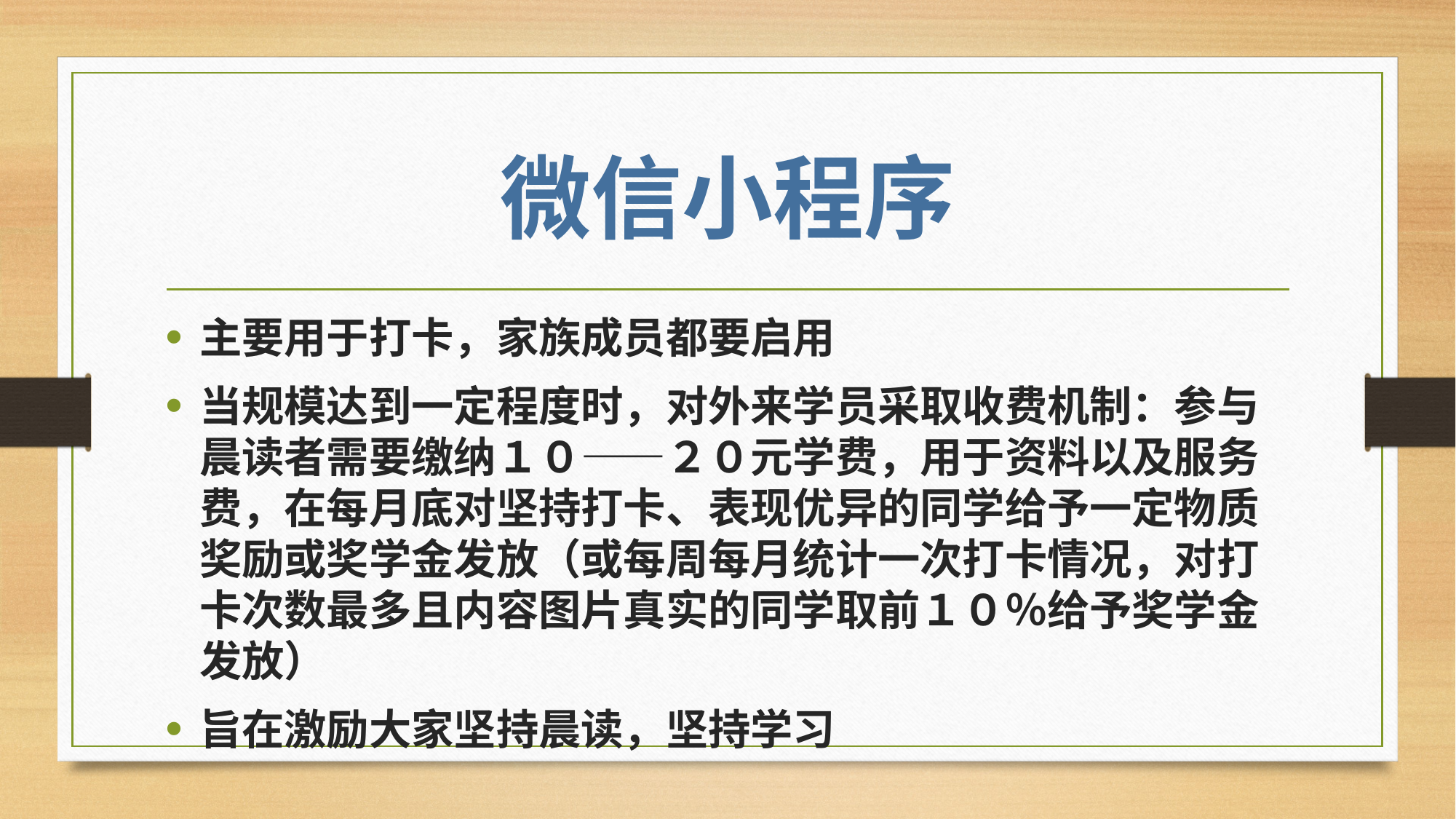

# 微信小程序
主要用于打卡，家族成员都要启用
当规模达到一定程度时，对外来学员采取收费机制：参与晨读者需要缴纳１０――２０元学费，用于资料以及服务费，在每月底对坚持打卡、表现优异的同学给予一定物质奖励或奖学金发放（或每周每月统计一次打卡情况，对打卡次数最多且内容图片真实的同学取前１０％给予奖学金发放）
旨在激励大家坚持晨读，坚持学习